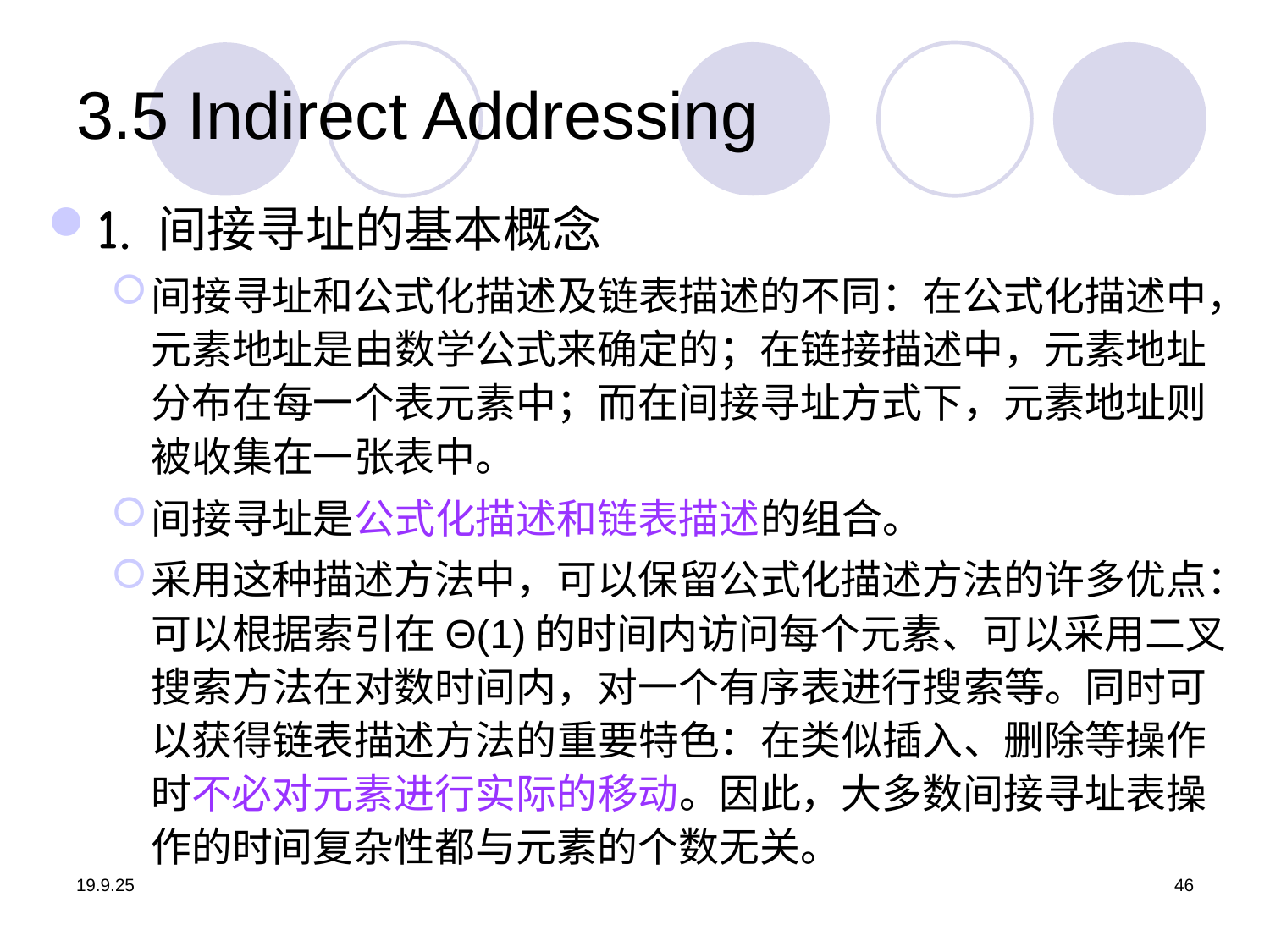

# 3.5 Indirect Addressing
1. 间接寻址的基本概念
间接寻址和公式化描述及链表描述的不同：在公式化描述中，元素地址是由数学公式来确定的；在链接描述中，元素地址分布在每一个表元素中；而在间接寻址方式下，元素地址则被收集在一张表中。
间接寻址是公式化描述和链表描述的组合。
采用这种描述方法中，可以保留公式化描述方法的许多优点：可以根据索引在Θ(1)的时间内访问每个元素、可以采用二叉搜索方法在对数时间内，对一个有序表进行搜索等。同时可以获得链表描述方法的重要特色：在类似插入、删除等操作时不必对元素进行实际的移动。因此，大多数间接寻址表操作的时间复杂性都与元素的个数无关。
19.9.25
46